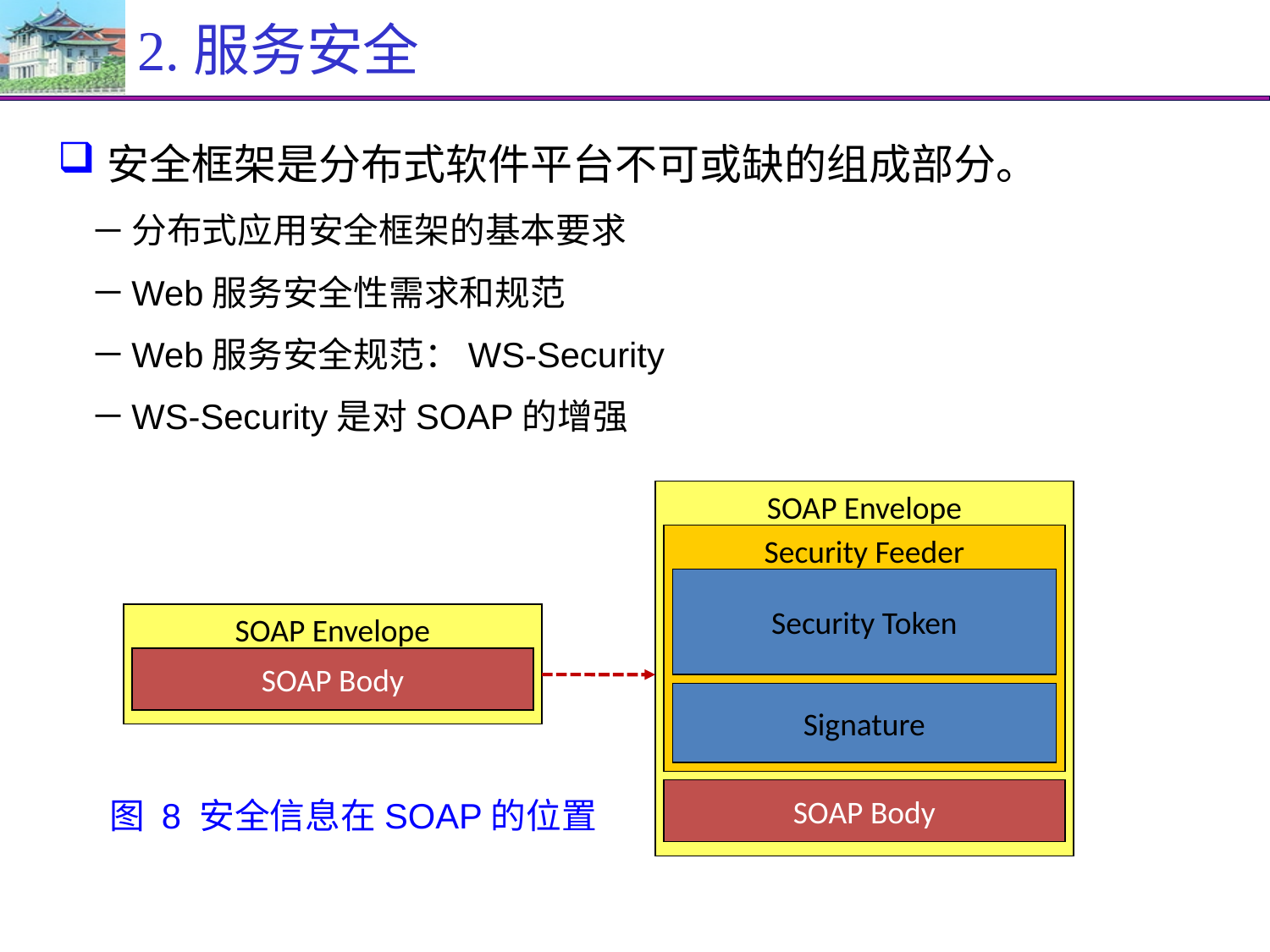

# 2.服务安全
安全框架是分布式软件平台不可或缺的组成部分。
分布式应用安全框架的基本要求
Web服务安全性需求和规范
Web服务安全规范：WS-Security
WS-Security是对SOAP的增强
SOAP Envelope
Security Feeder
Security Token
SOAP Envelope
SOAP Body

Signature
SOAP Body
图 8 安全信息在SOAP的位置